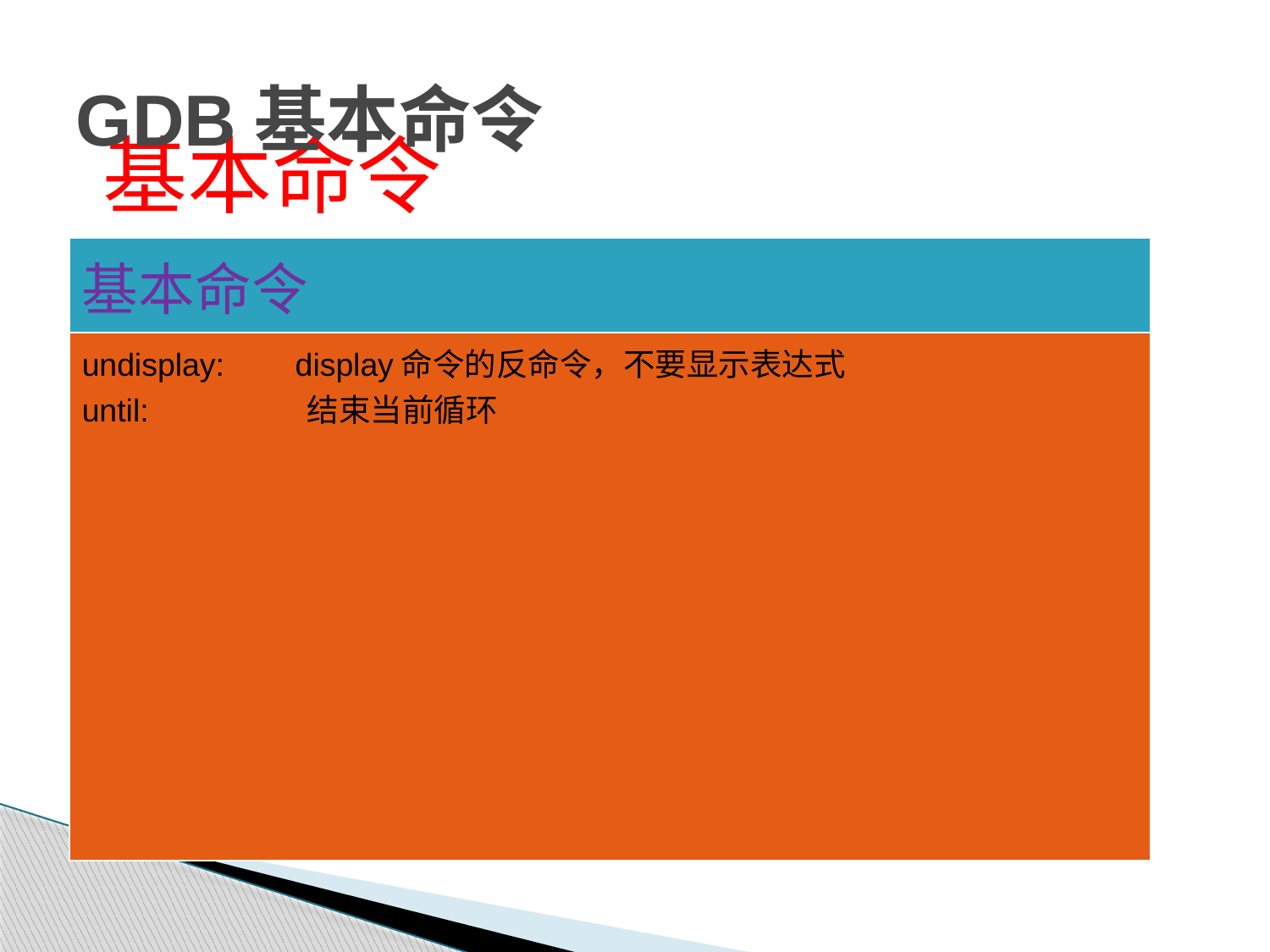

# GDB基本命令
基本命令

| 基本命令 |
| --- |
| undisplay: display命令的反命令，不要显示表达式 until: 结束当前循环 |